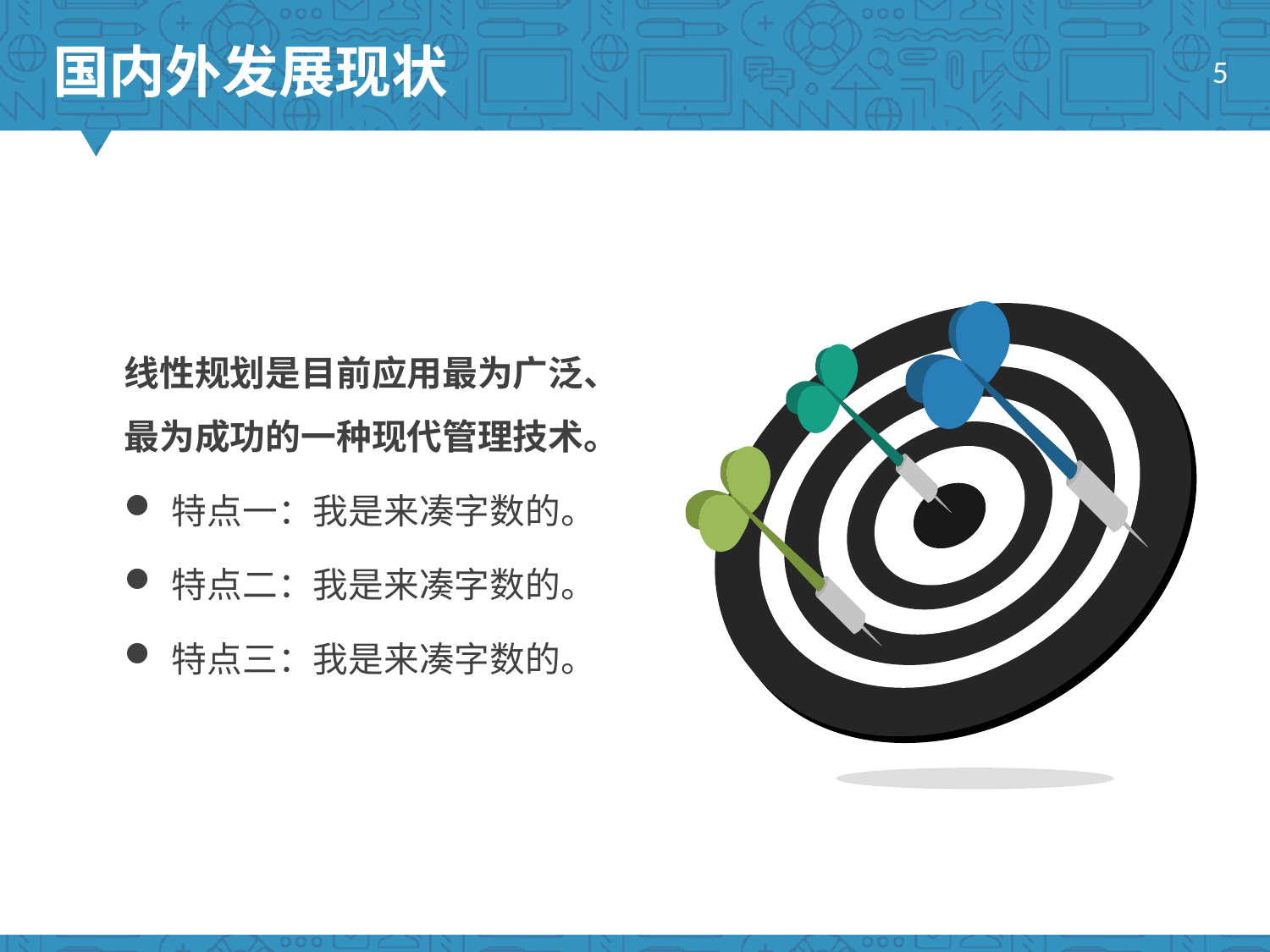

国内外发展现状
5

线性规划是目前应用最为广泛、最为成功的一种现代管理技术。
特点一：我是来凑字数的。
特点二：我是来凑字数的。
特点三：我是来凑字数的。